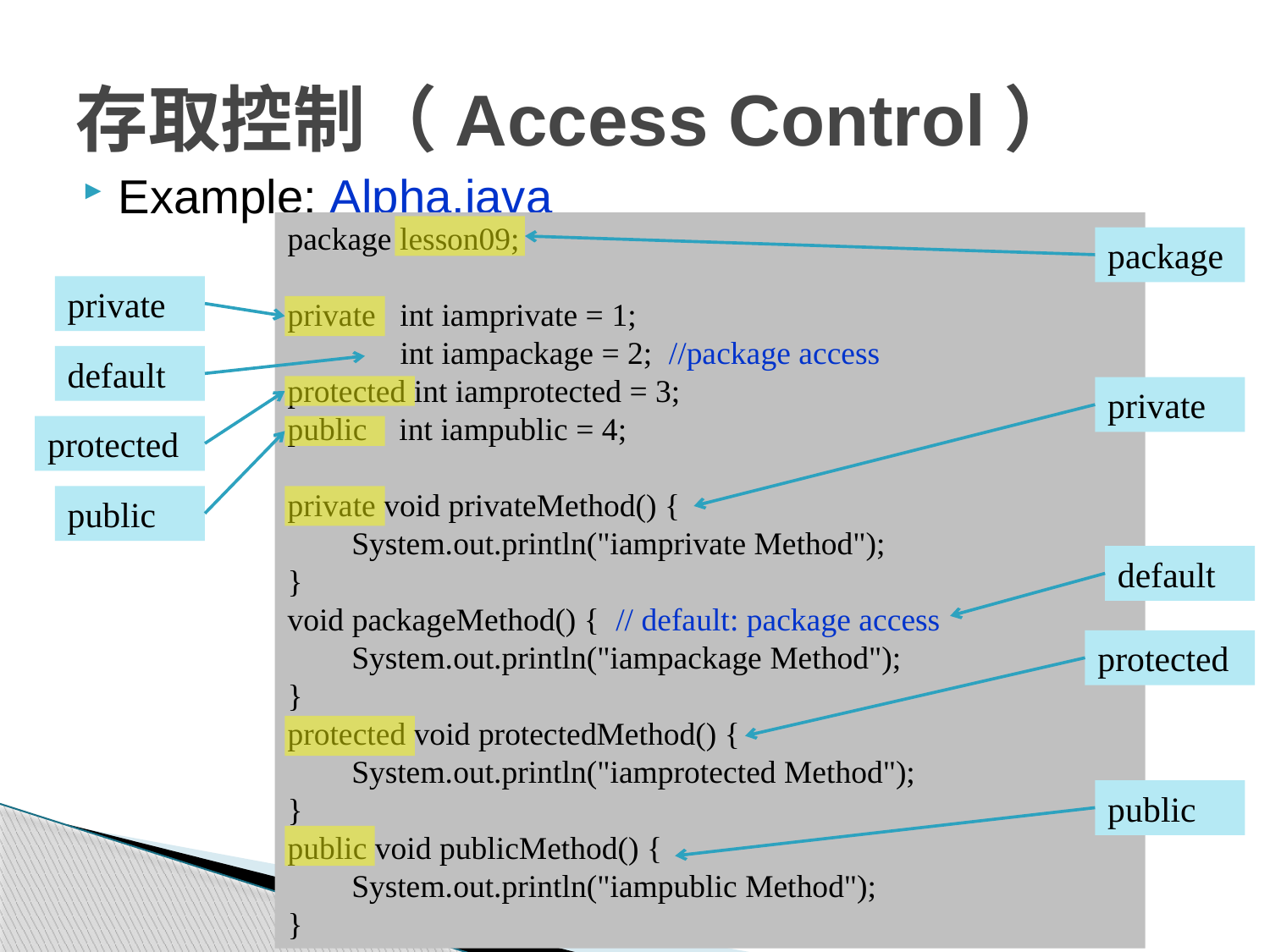

# 存取控制（Access Control）
Example: Alpha.java
package lesson09;

private   int iamprivate = 1;
              int iampackage = 2;  //package access
protected int iamprotected = 3;
public    int iampublic = 4;

private void privateMethod() {
        System.out.println("iamprivate Method");
}
void packageMethod() {  // default: package access
        System.out.println("iampackage Method");
}
protected void protectedMethod() {
        System.out.println("iamprotected Method");
}
public void publicMethod() {
        System.out.println("iampublic Method");
}

package
private

default

private
protected

public

default
protected

public